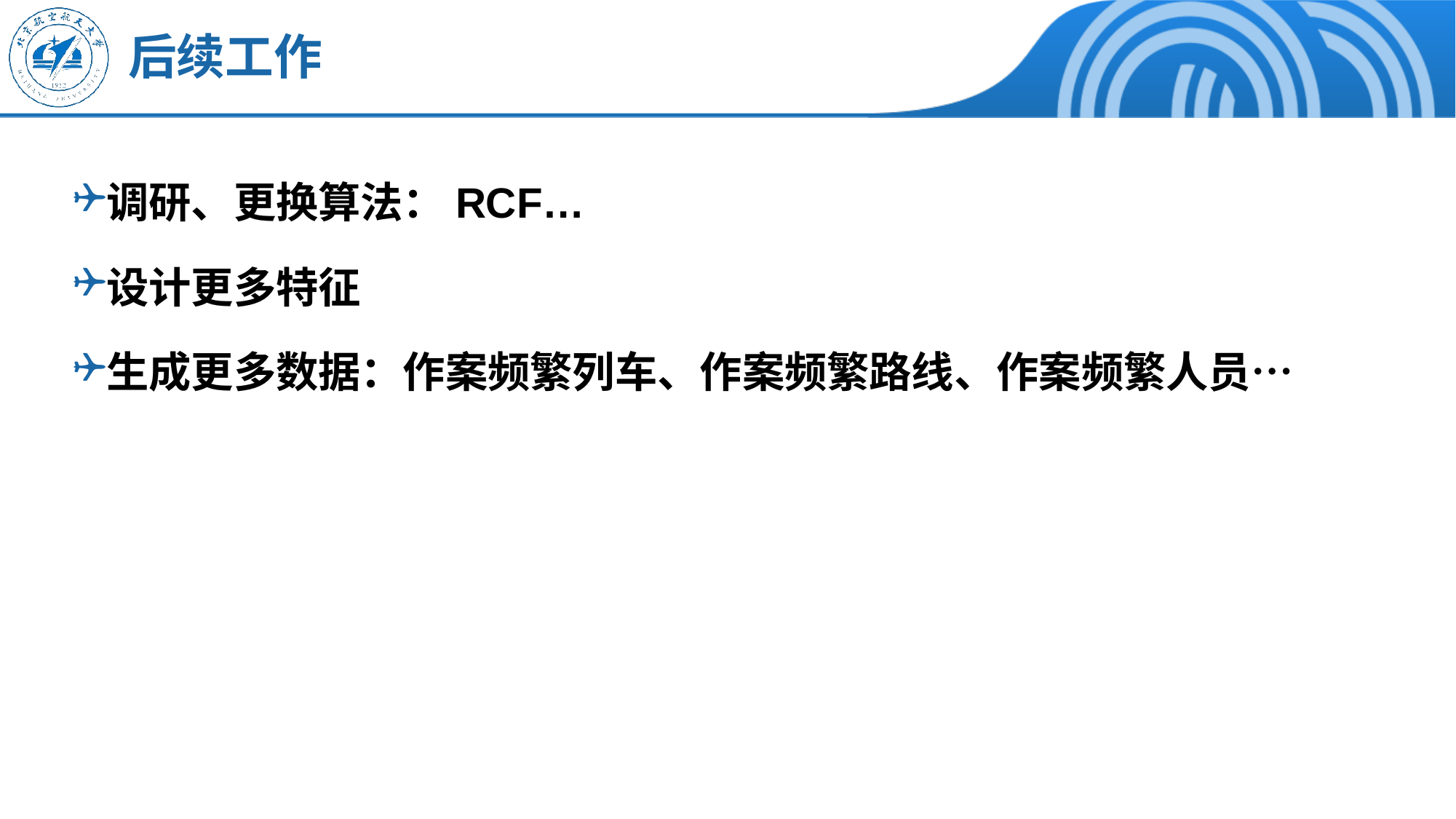

# 后续工作
调研、更换算法：RCF…
设计更多特征
生成更多数据：作案频繁列车、作案频繁路线、作案频繁人员…